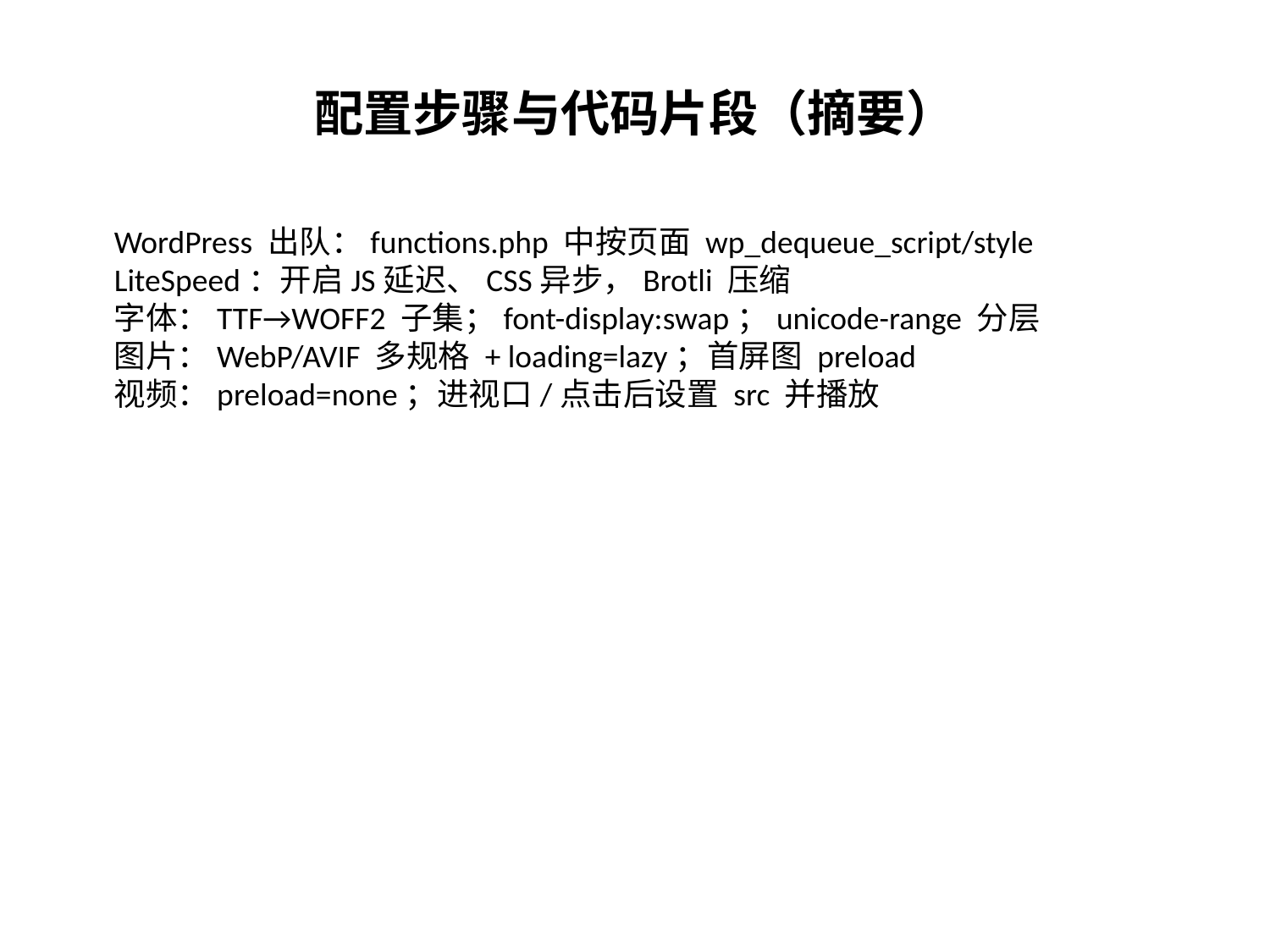

#
配置步骤与代码片段（摘要）

WordPress 出队：functions.php 中按页面 wp_dequeue_script/style
LiteSpeed：开启JS延迟、CSS异步，Brotli 压缩
字体：TTF→WOFF2 子集；font-display:swap；unicode-range 分层
图片：WebP/AVIF 多规格 + loading=lazy；首屏图 preload
视频：preload=none；进视口/点击后设置 src 并播放